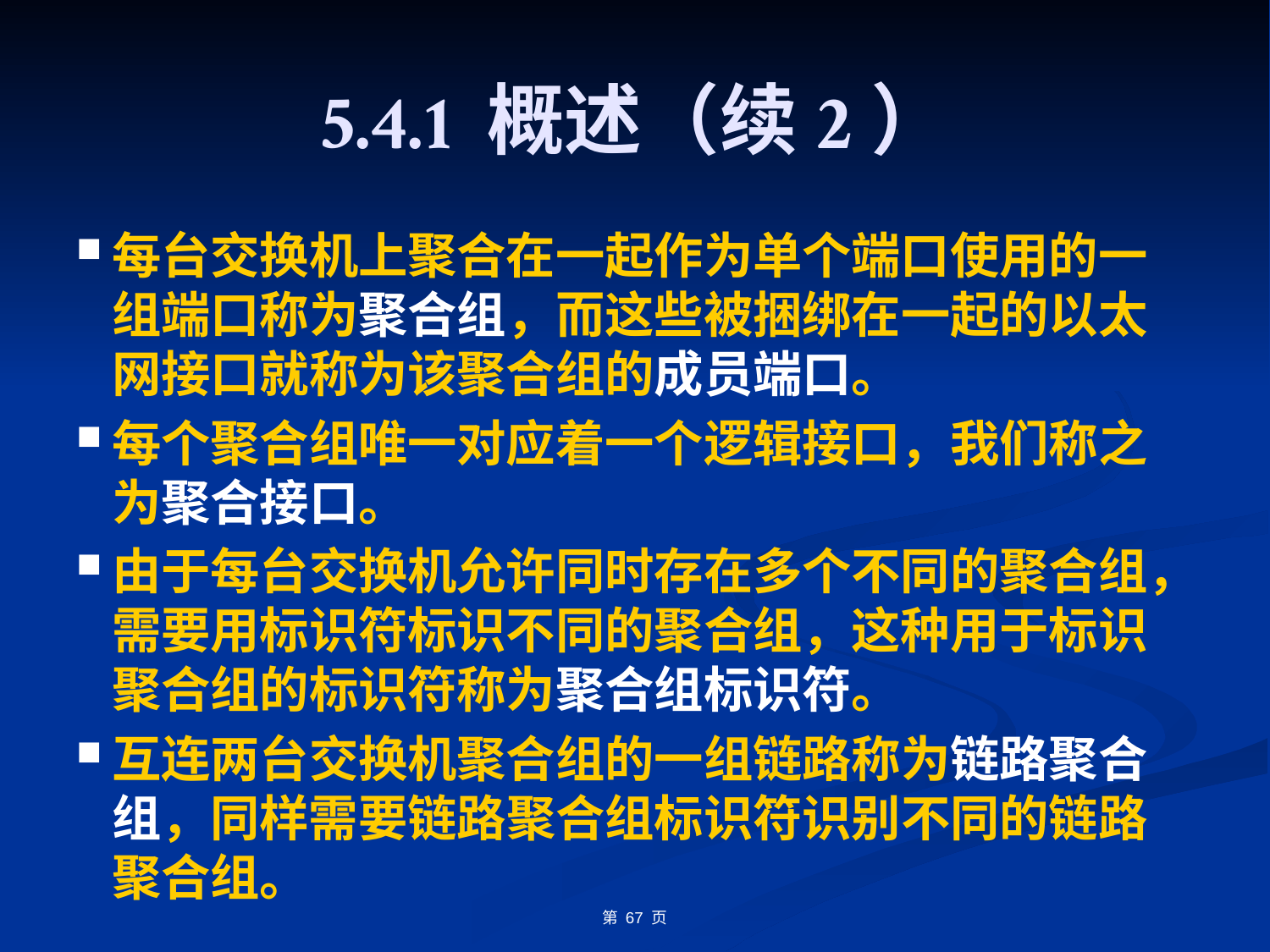

# 5.4.1 概述（续2）
每台交换机上聚合在一起作为单个端口使用的一组端口称为聚合组，而这些被捆绑在一起的以太网接口就称为该聚合组的成员端口。
每个聚合组唯一对应着一个逻辑接口，我们称之为聚合接口。
由于每台交换机允许同时存在多个不同的聚合组，需要用标识符标识不同的聚合组，这种用于标识聚合组的标识符称为聚合组标识符。
互连两台交换机聚合组的一组链路称为链路聚合组，同样需要链路聚合组标识符识别不同的链路聚合组。
第 67 页